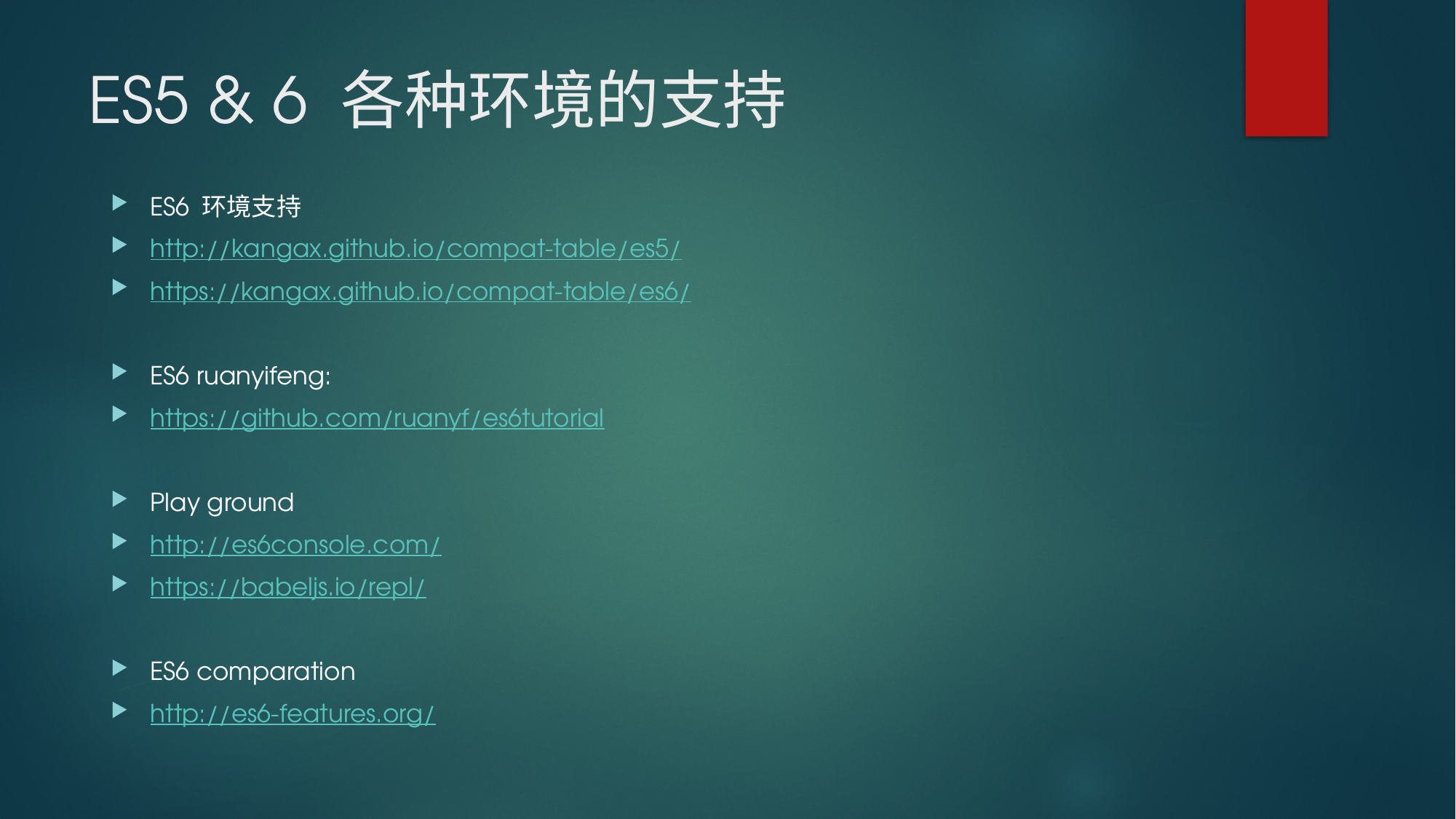

# ES5 & 6 各种环境的支持
ES6 环境支持
http://kangax.github.io/compat-table/es5/
https://kangax.github.io/compat-table/es6/

ES6 ruanyifeng:
https://github.com/ruanyf/es6tutorial

Play ground
http://es6console.com/
https://babeljs.io/repl/

ES6 comparation
http://es6-features.org/